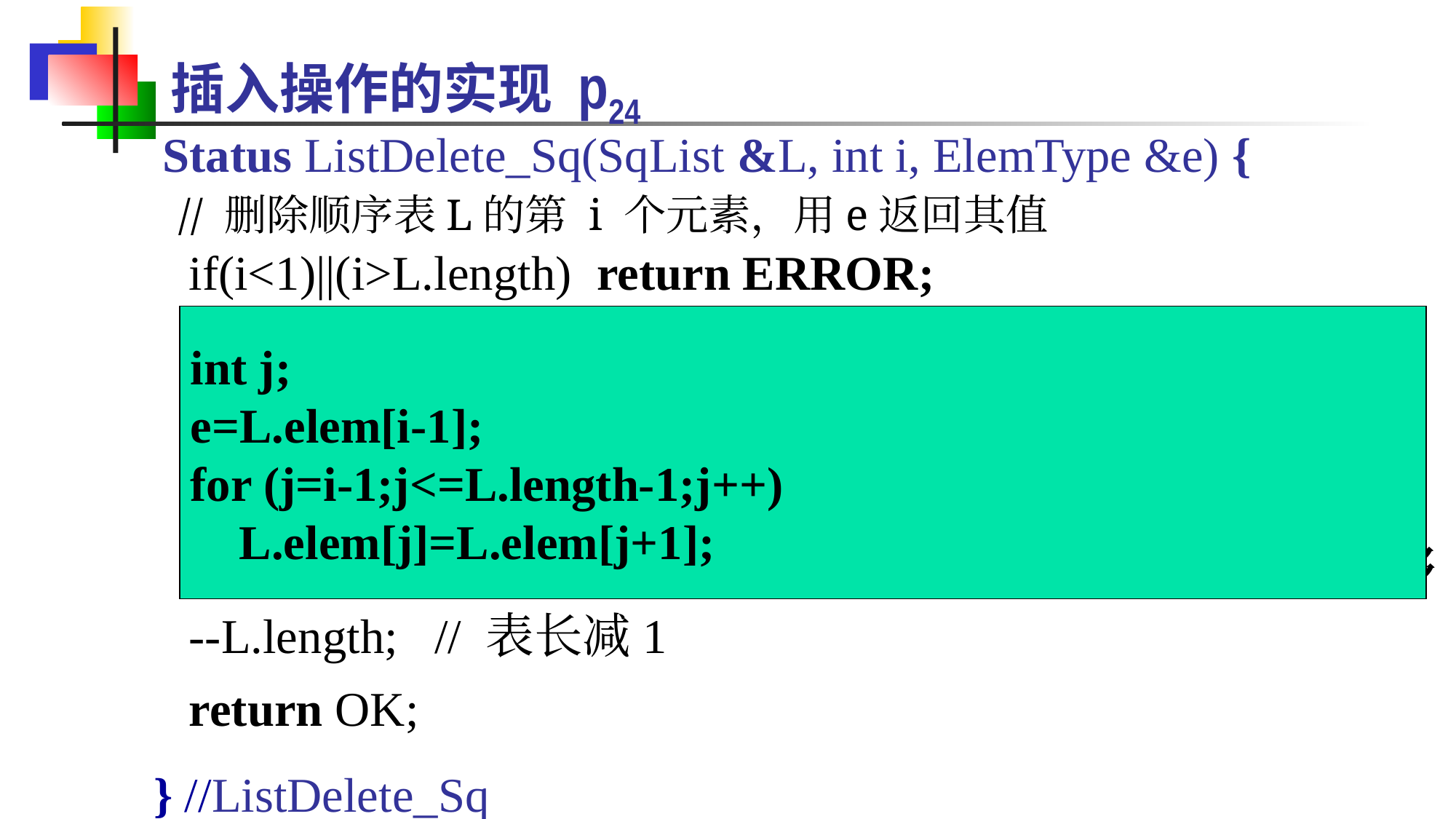

插入操作的实现 p24
 Status ListDelete_Sq(SqList &L, int i, ElemType &e) {
  // 删除顺序表L的第 i 个元素，用e返回其值

} //ListDelete_Sq
if(i<1)||(i>L.length)  return ERROR;
p= &(L.elem[i-1]);                 // p 指示删除位置
e=*p = e;       // 被删除元素的值赋给e
q=L.elem+L.length-1;
for (++p; p <= q;  ++p)  *(p-1) = *p; // 删除位置之后的元素左移
--L.length;   // 表长减1
return OK;
int j;
e=L.elem[i-1];
for (j=i-1;j<=L.length-1;j++)
    L.elem[j]=L.elem[j+1];